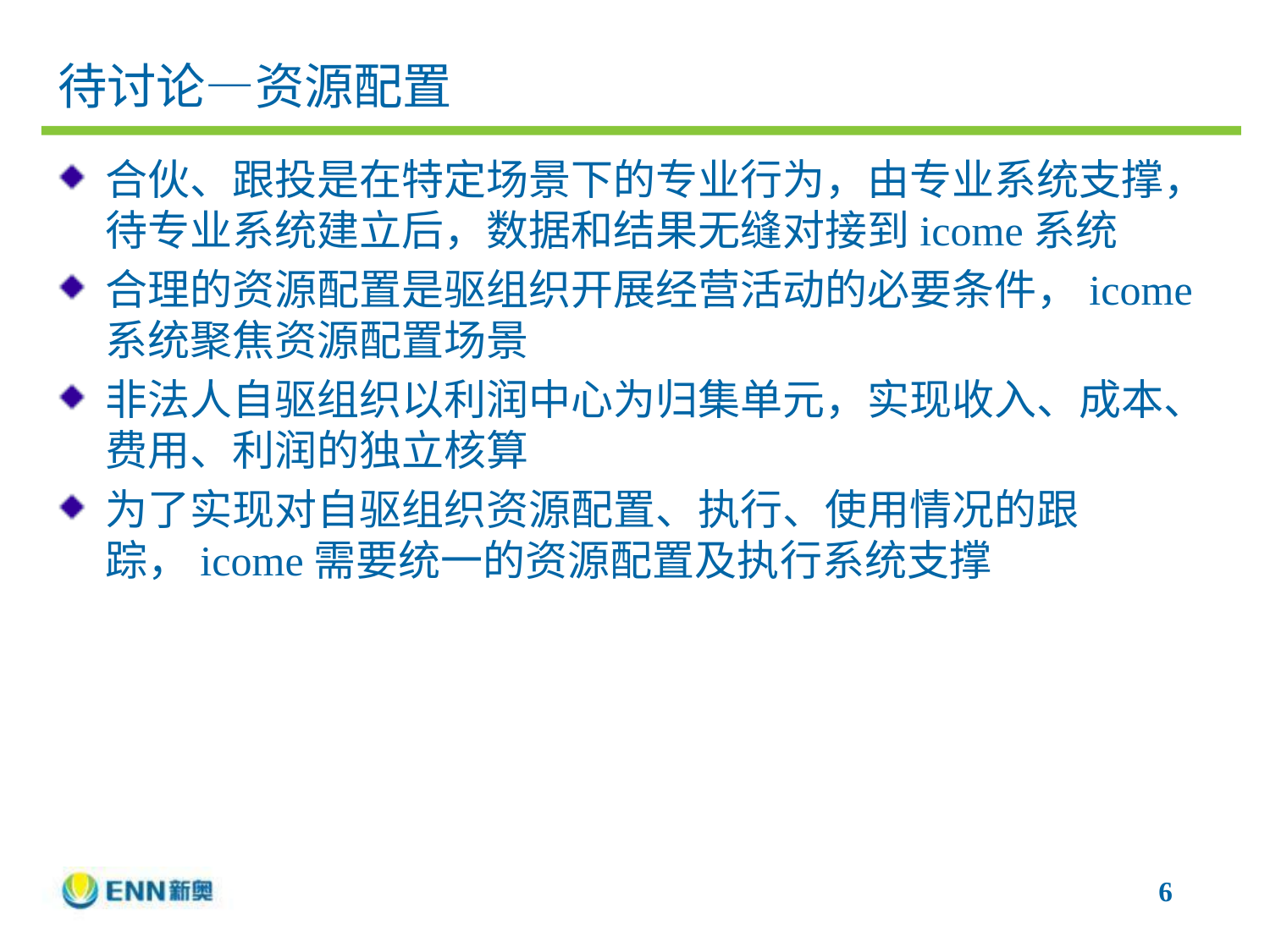

# 待讨论—资源配置
合伙、跟投是在特定场景下的专业行为，由专业系统支撑，待专业系统建立后，数据和结果无缝对接到icome系统
合理的资源配置是驱组织开展经营活动的必要条件，icome系统聚焦资源配置场景
非法人自驱组织以利润中心为归集单元，实现收入、成本、费用、利润的独立核算
为了实现对自驱组织资源配置、执行、使用情况的跟踪，icome需要统一的资源配置及执行系统支撑

6